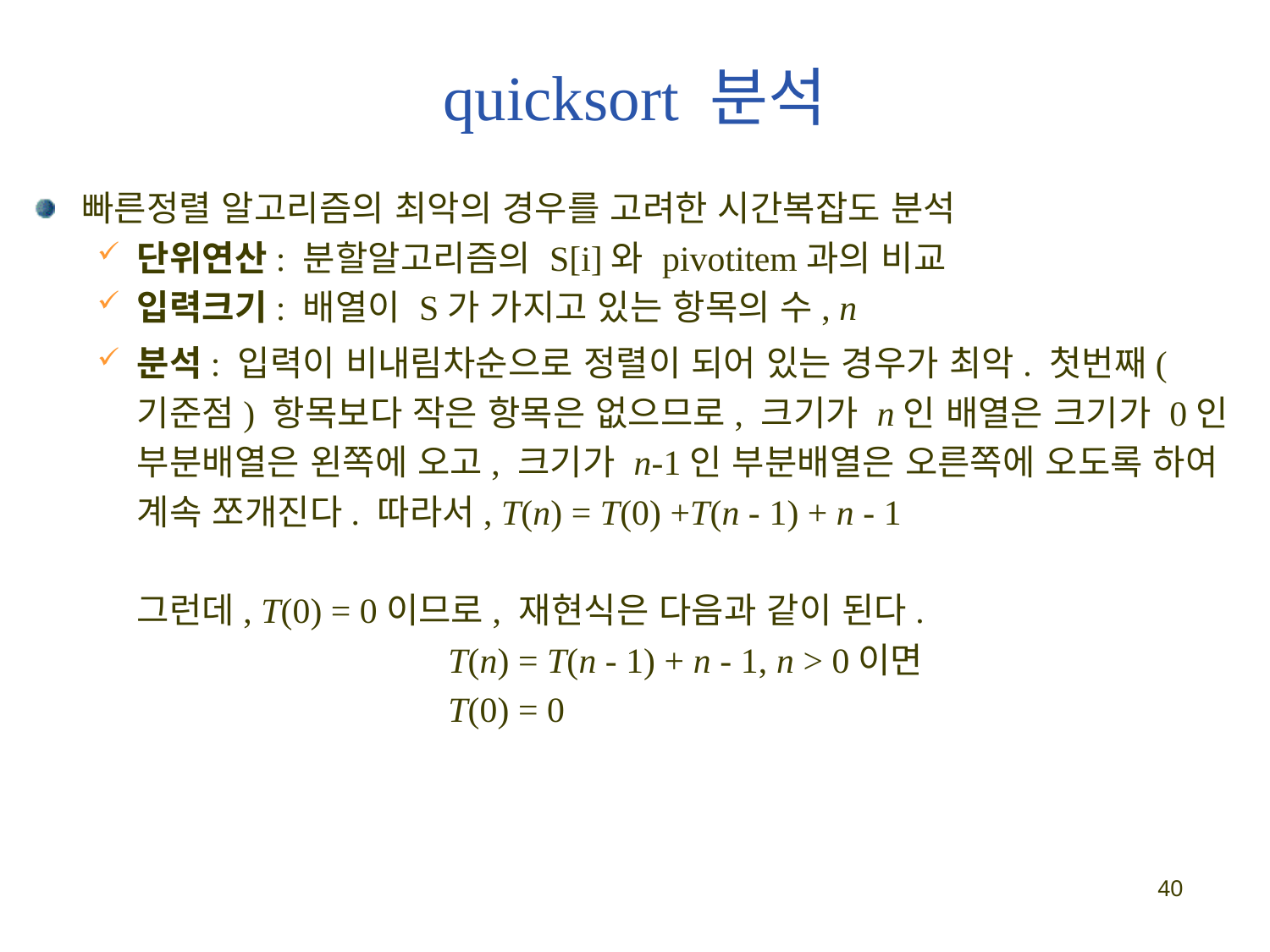

# quicksort 분석
빠른정렬 알고리즘의 최악의 경우를 고려한 시간복잡도 분석
단위연산: 분할알고리즘의 S[i]와 pivotitem과의 비교
입력크기: 배열이 S가 가지고 있는 항목의 수, n
분석: 입력이 비내림차순으로 정렬이 되어 있는 경우가 최악. 첫번째(기준점) 항목보다 작은 항목은 없으므로, 크기가 n인 배열은 크기가 0인 부분배열은 왼쪽에 오고, 크기가 n-1인 부분배열은 오른쪽에 오도록 하여 계속 쪼개진다. 따라서, T(n) = T(0) +T(n - 1) + n - 1

	그런데, T(0) = 0이므로, 재현식은 다음과 같이 된다.
	                                   T(n) = T(n - 1) + n - 1, n > 0이면
	                                   T(0) = 0

40